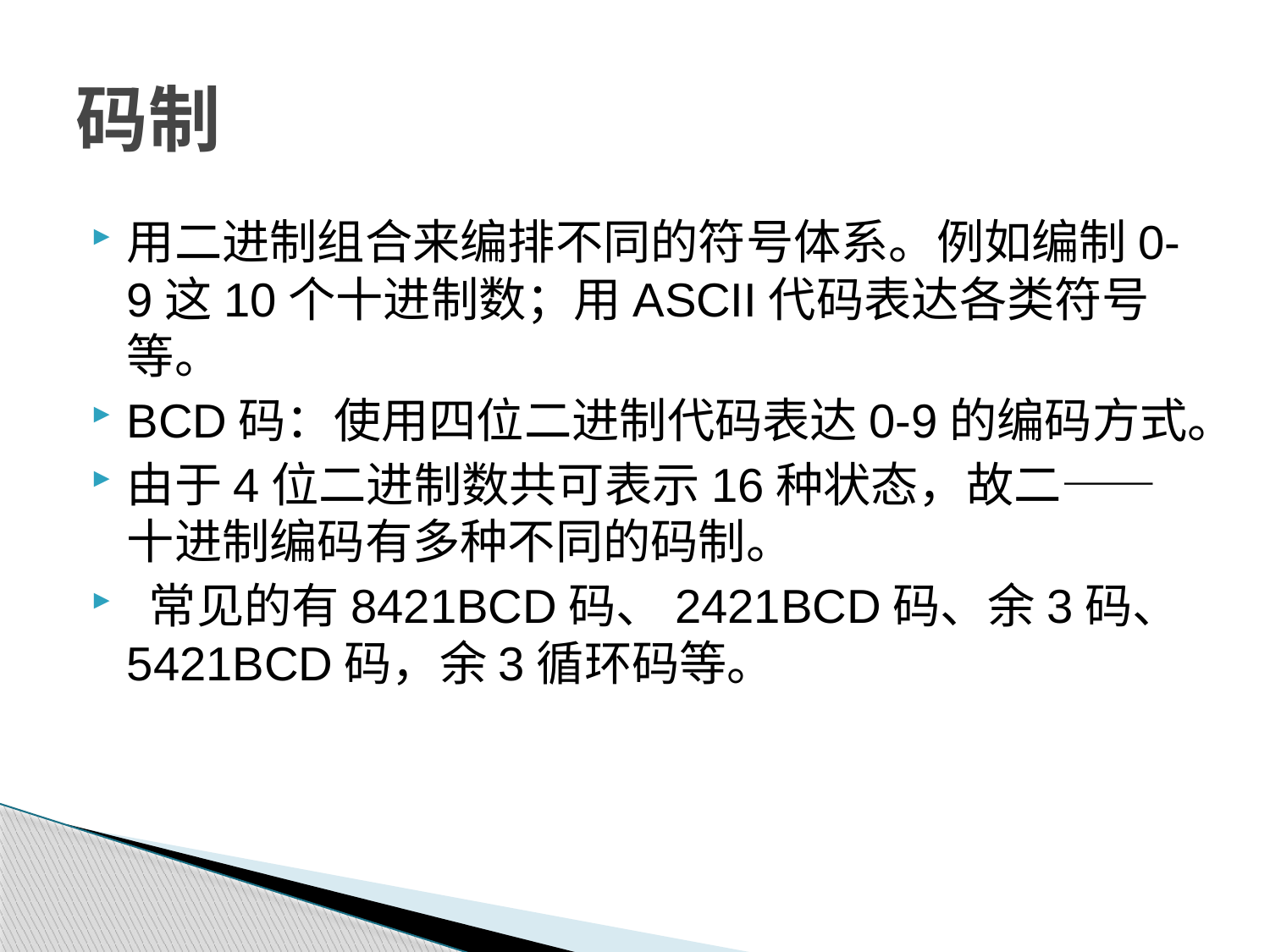

# 码制
用二进制组合来编排不同的符号体系。例如编制0-9这10个十进制数；用ASCII代码表达各类符号等。
BCD码：使用四位二进制代码表达0-9的编码方式。
由于4位二进制数共可表示16种状态，故二——十进制编码有多种不同的码制。
 常见的有8421BCD码、2421BCD码、余3码、5421BCD码，余3循环码等。